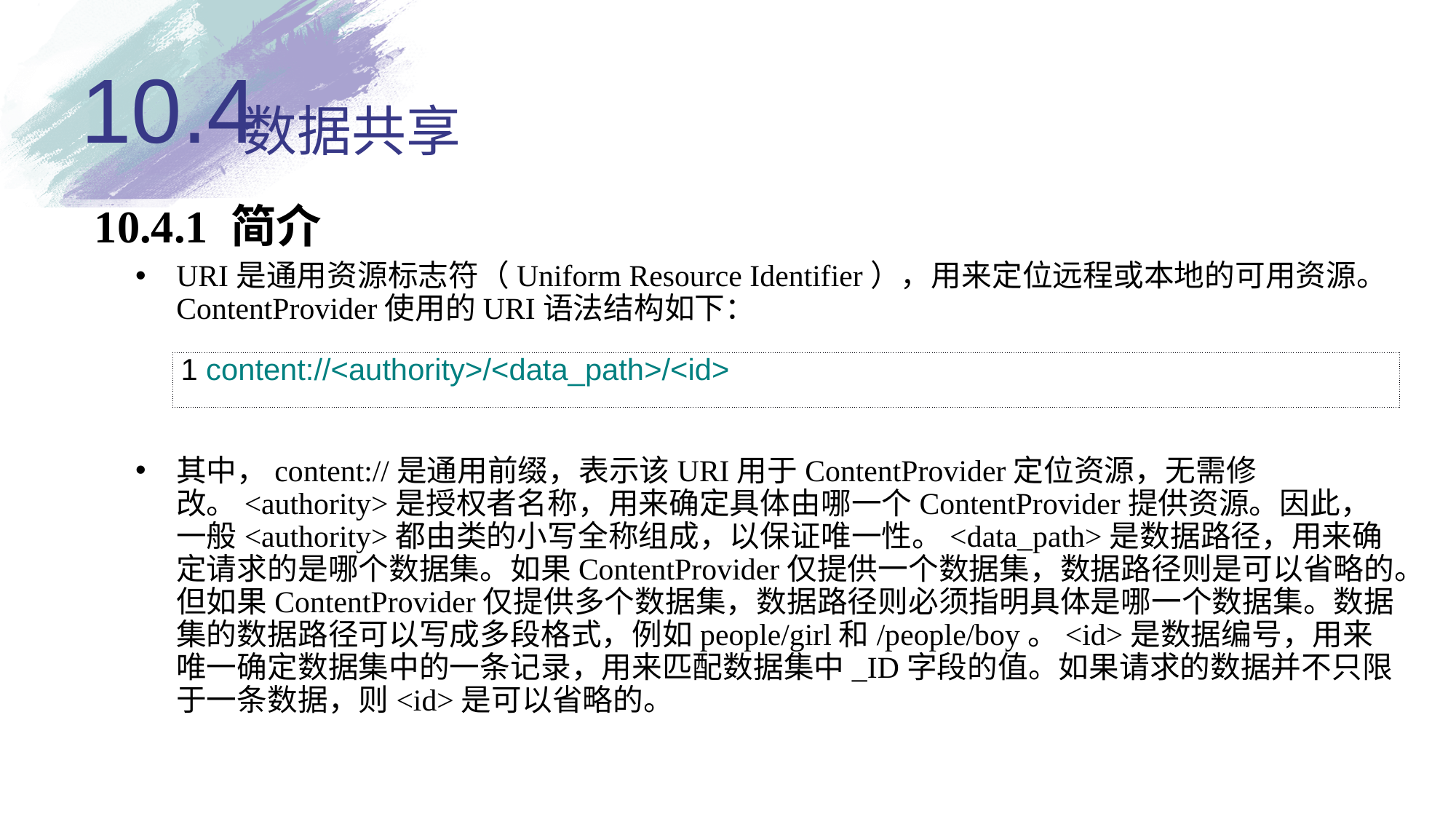

10.4
# 数据共享
10.4.1 简介
URI是通用资源标志符（Uniform Resource Identifier），用来定位远程或本地的可用资源。ContentProvider使用的URI语法结构如下：

其中，content://是通用前缀，表示该URI用于ContentProvider定位资源，无需修改。<authority>是授权者名称，用来确定具体由哪一个ContentProvider提供资源。因此，一般<authority>都由类的小写全称组成，以保证唯一性。<data_path>是数据路径，用来确定请求的是哪个数据集。如果ContentProvider仅提供一个数据集，数据路径则是可以省略的。但如果ContentProvider仅提供多个数据集，数据路径则必须指明具体是哪一个数据集。数据集的数据路径可以写成多段格式，例如people/girl和/people/boy。<id>是数据编号，用来唯一确定数据集中的一条记录，用来匹配数据集中_ID字段的值。如果请求的数据并不只限于一条数据，则<id>是可以省略的。
| 1 content://<authority>/<data\_path>/<id> |
| --- |